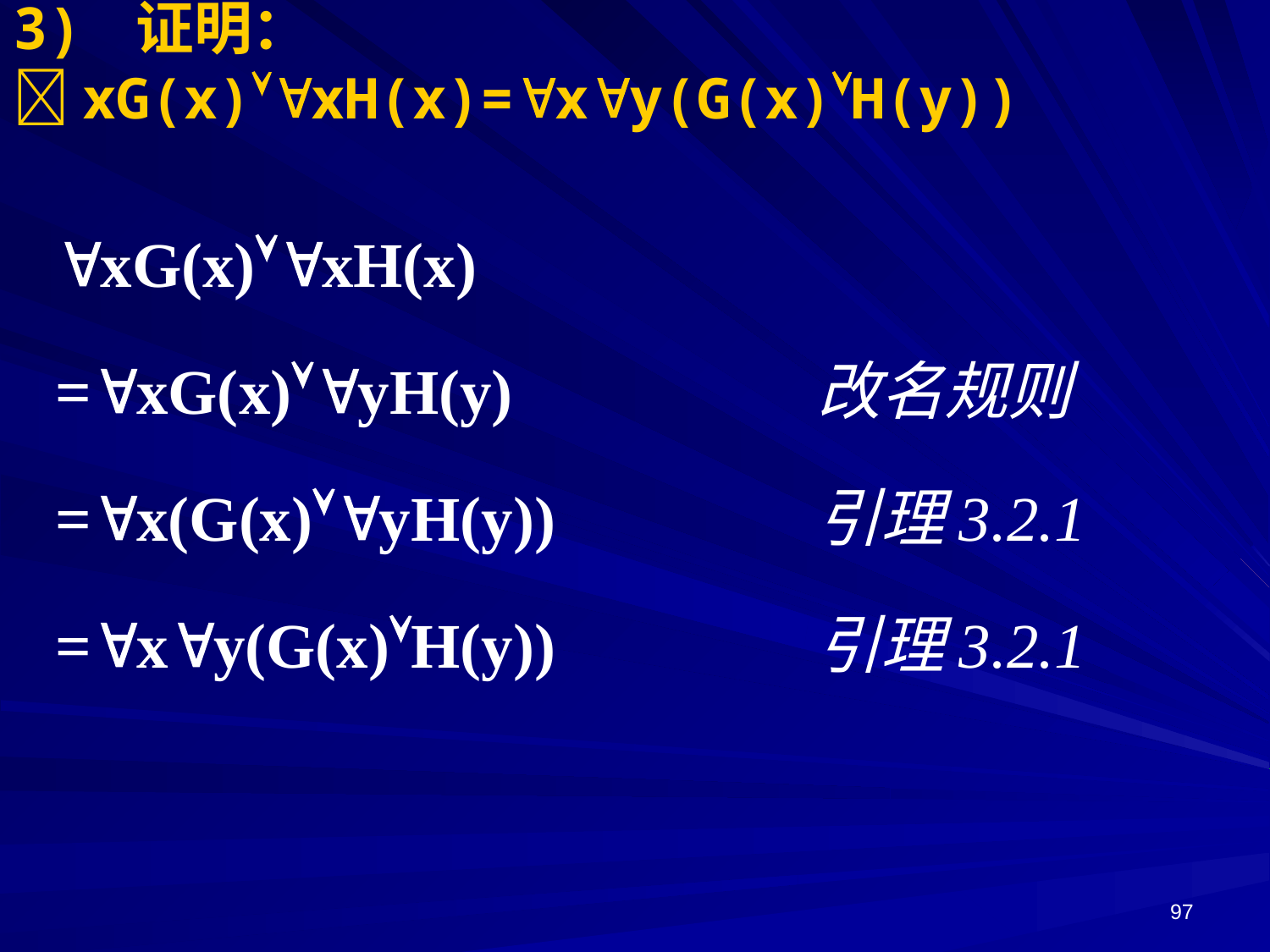

# 3) 证明：∀xG(x)∨∀xH(x)=∀x∀y(G(x)∨H(y))
∀xG(x)∨∀xH(x)
=∀xG(x)∨∀yH(y)             	改名规则
=∀x(G(x)∨∀yH(y))             	引理3.2.1
=∀x∀y(G(x)∨H(y))             	引理3.2.1
97